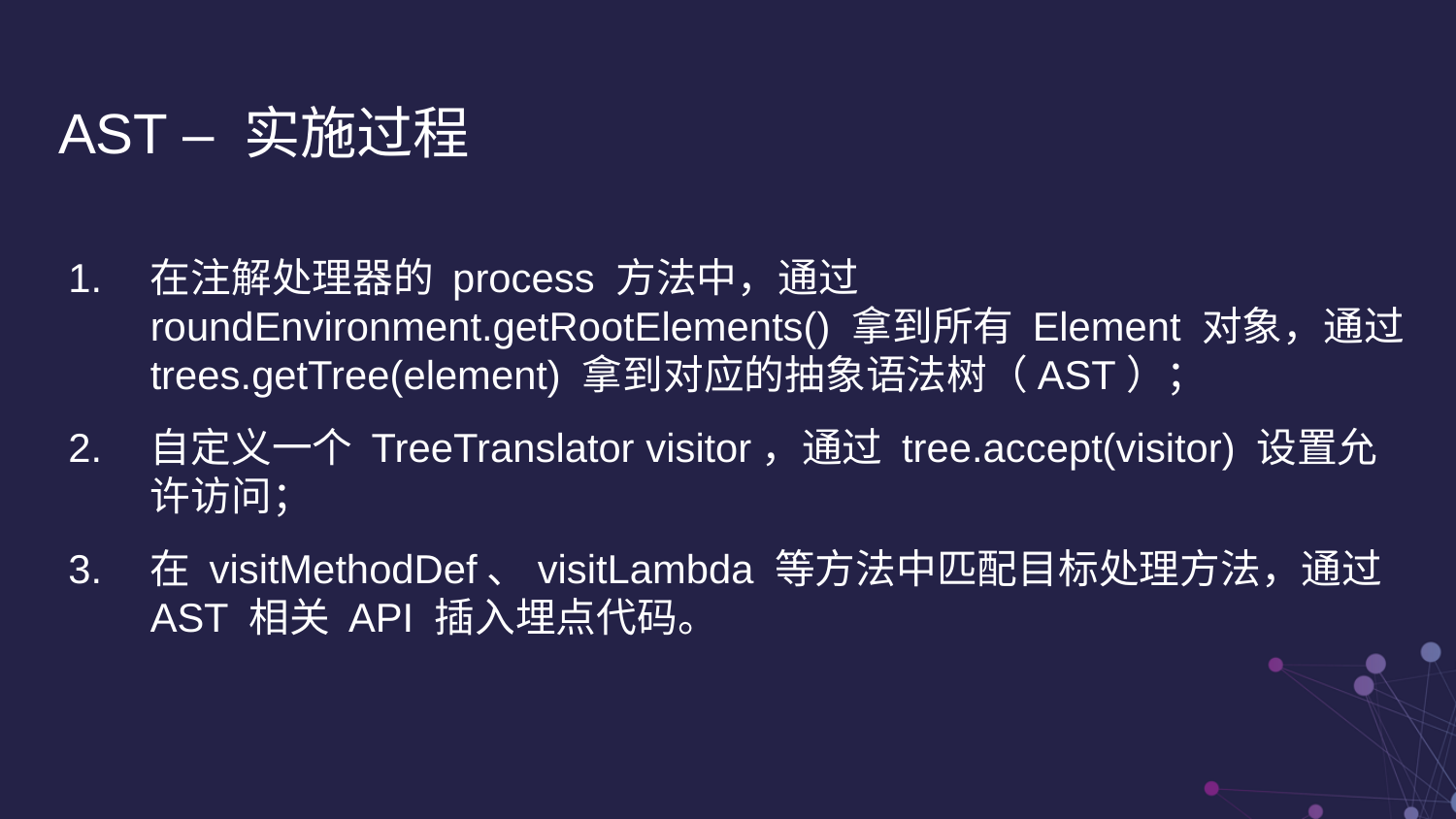

AST – 实施过程
在注解处理器的 process 方法中，通过 roundEnvironment.getRootElements() 拿到所有 Element 对象，通过 trees.getTree(element) 拿到对应的抽象语法树（AST）；
自定义一个 TreeTranslator visitor，通过 tree.accept(visitor) 设置允许访问；
在 visitMethodDef、visitLambda 等方法中匹配目标处理方法，通过 AST 相关 API 插入埋点代码。